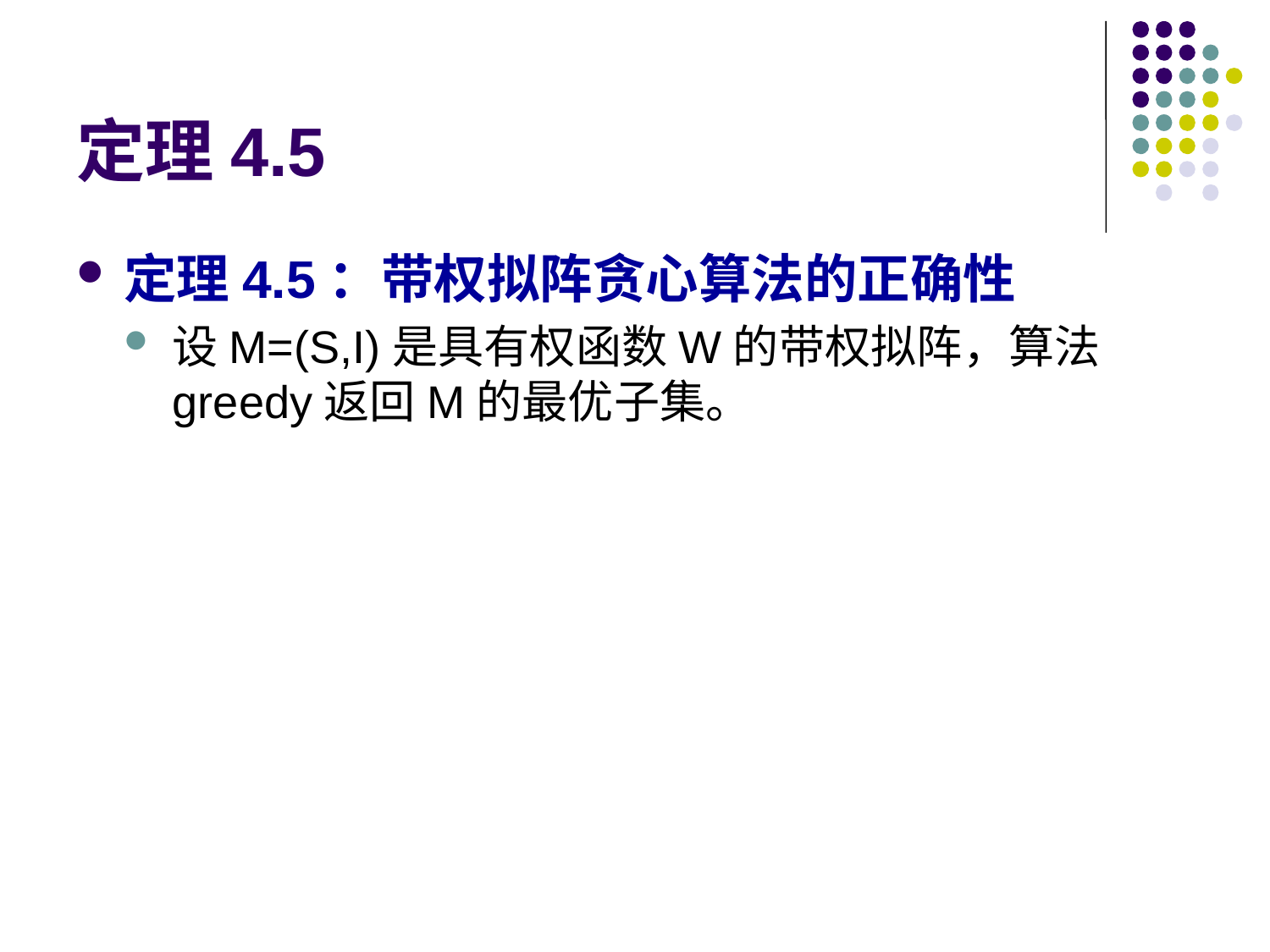

# 定理4.5
定理4.5：带权拟阵贪心算法的正确性
设M=(S,I)是具有权函数W的带权拟阵，算法greedy返回M的最优子集。